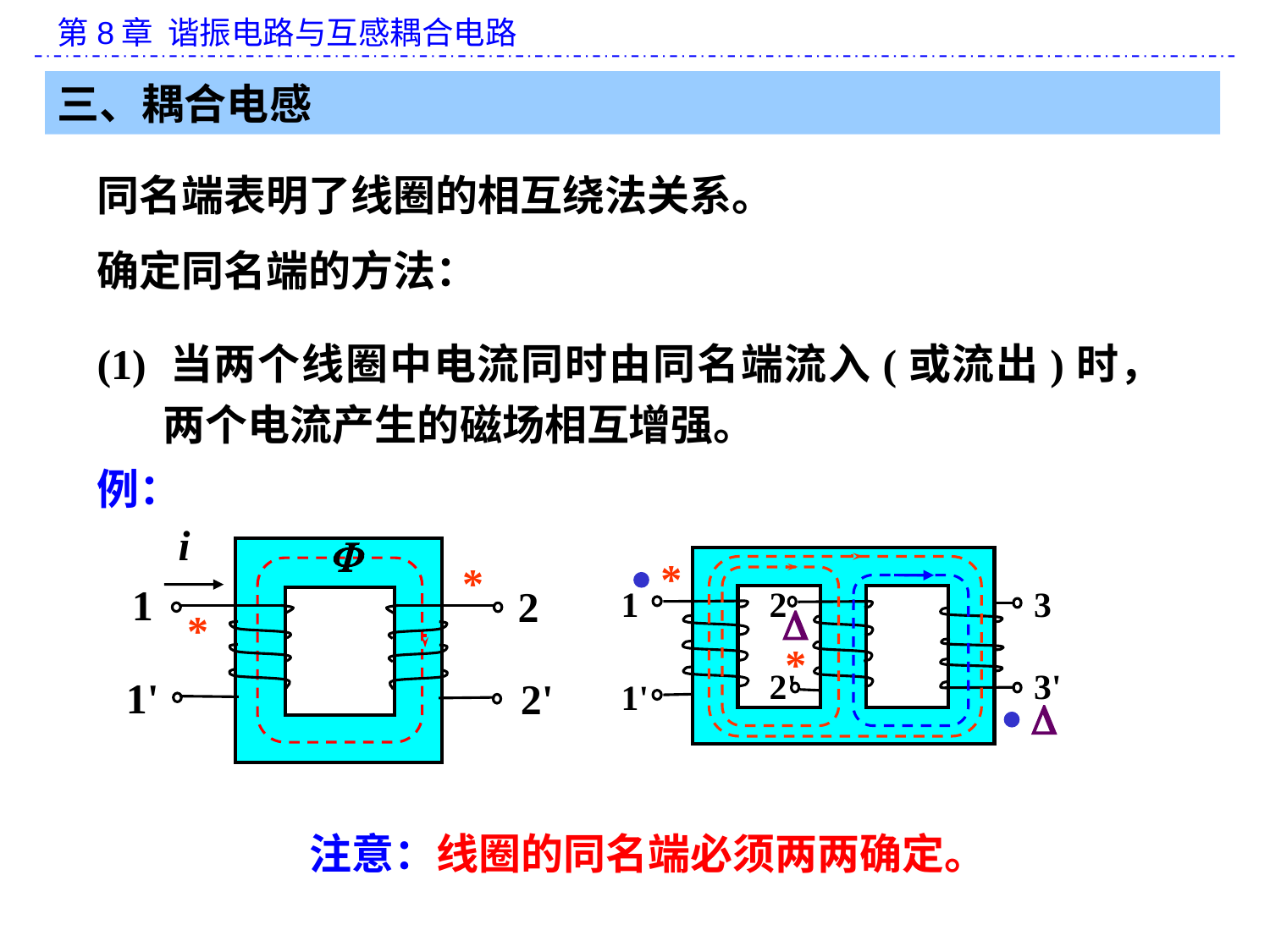

三、耦合电感
同名端表明了线圈的相互绕法关系。
确定同名端的方法：
(1) 当两个线圈中电流同时由同名端流入(或流出)时，两个电流产生的磁场相互增强。
例：
i
Φ

1
2

1'
2'
*
•

1
2
3

2'
3'
1'
*

Δ
*
*
Δ
•
注意：线圈的同名端必须两两确定。